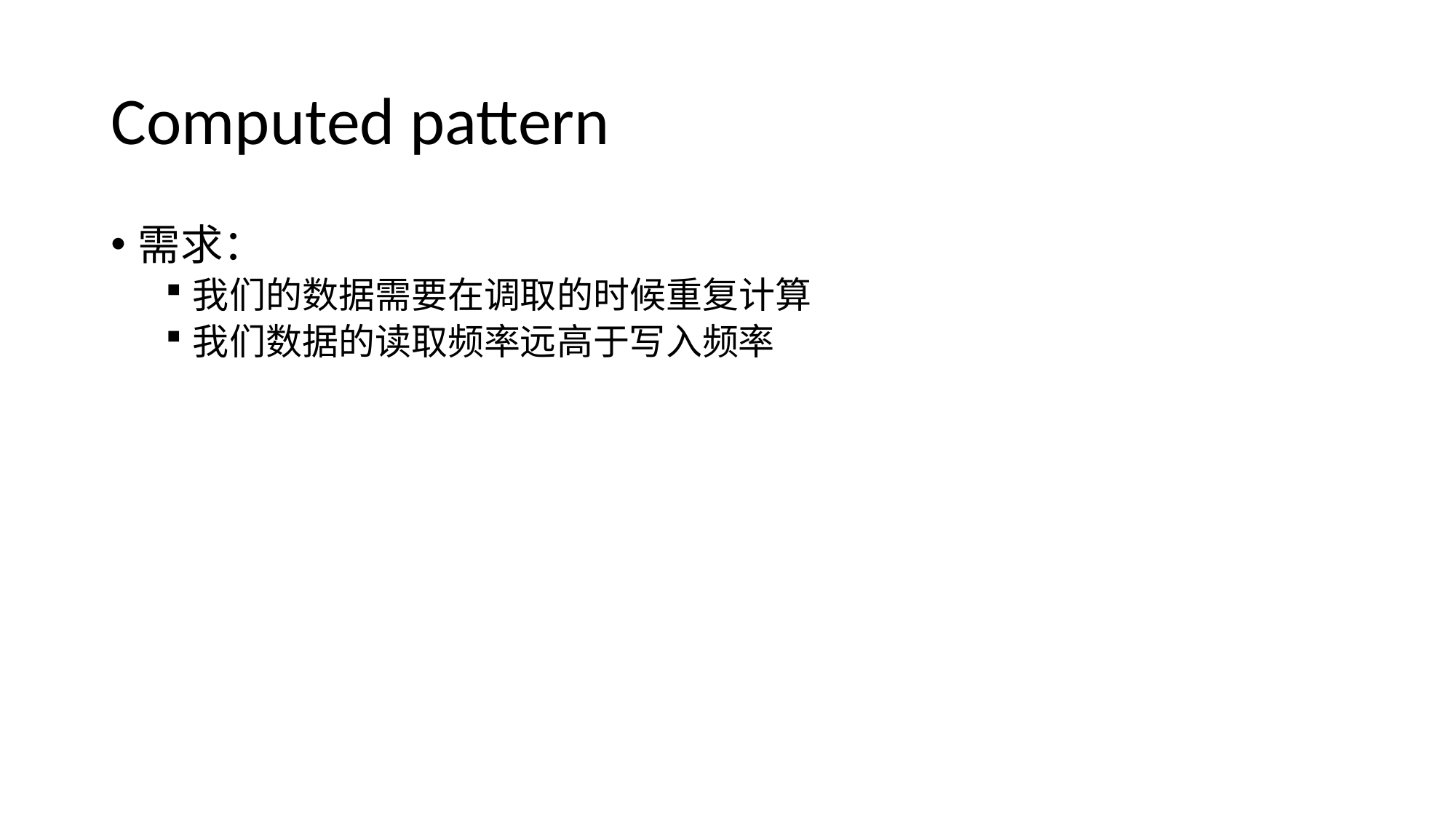

# Computed pattern
需求：
我们的数据需要在调取的时候重复计算
我们数据的读取频率远高于写入频率